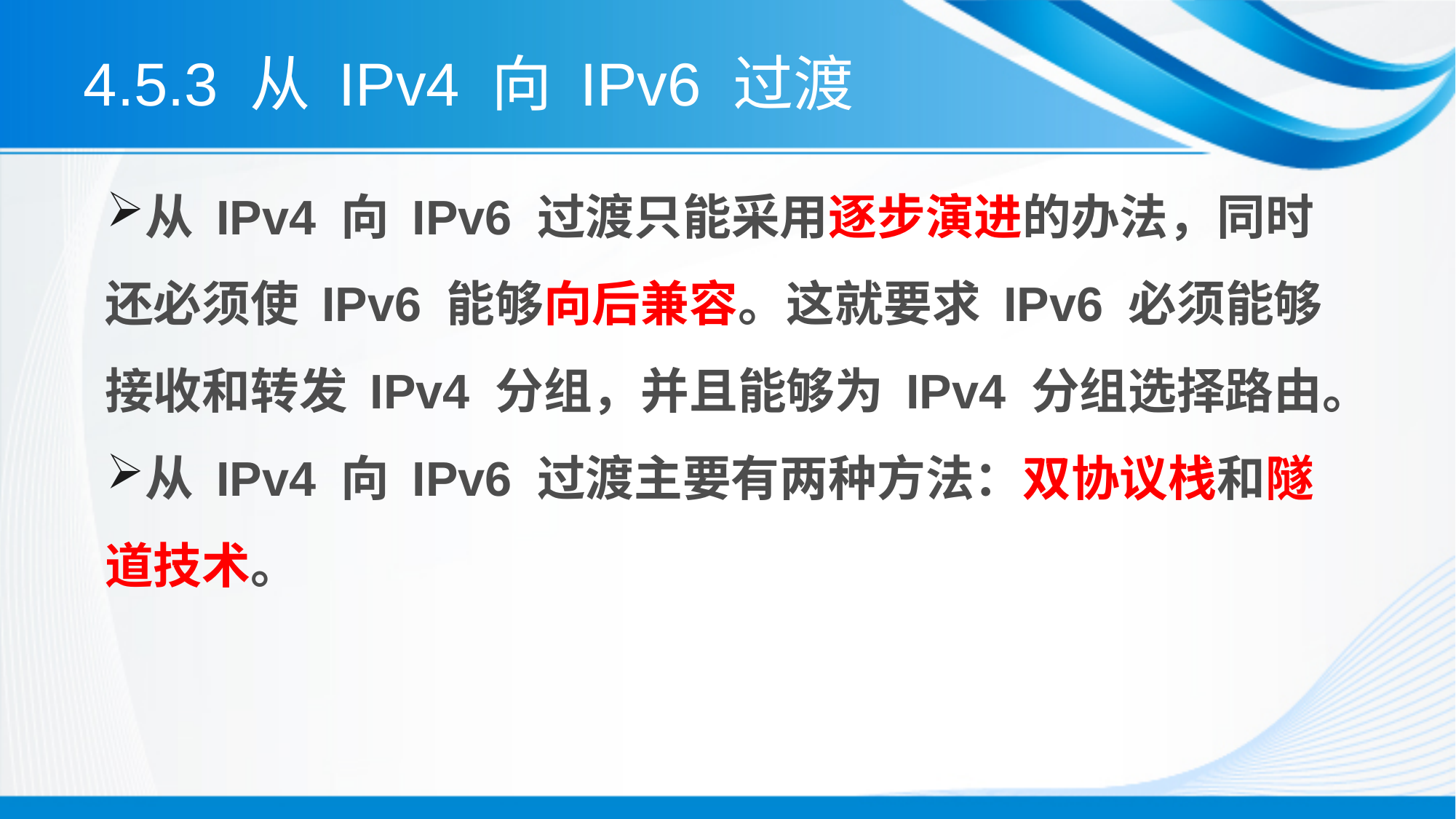

# 4.5.3 从 IPv4 向 IPv6 过渡
从 IPv4 向 IPv6 过渡只能采用逐步演进的办法，同时还必须使 IPv6 能够向后兼容。这就要求 IPv6 必须能够接收和转发 IPv4 分组，并且能够为 IPv4 分组选择路由。
从 IPv4 向 IPv6 过渡主要有两种方法：双协议栈和隧道技术。